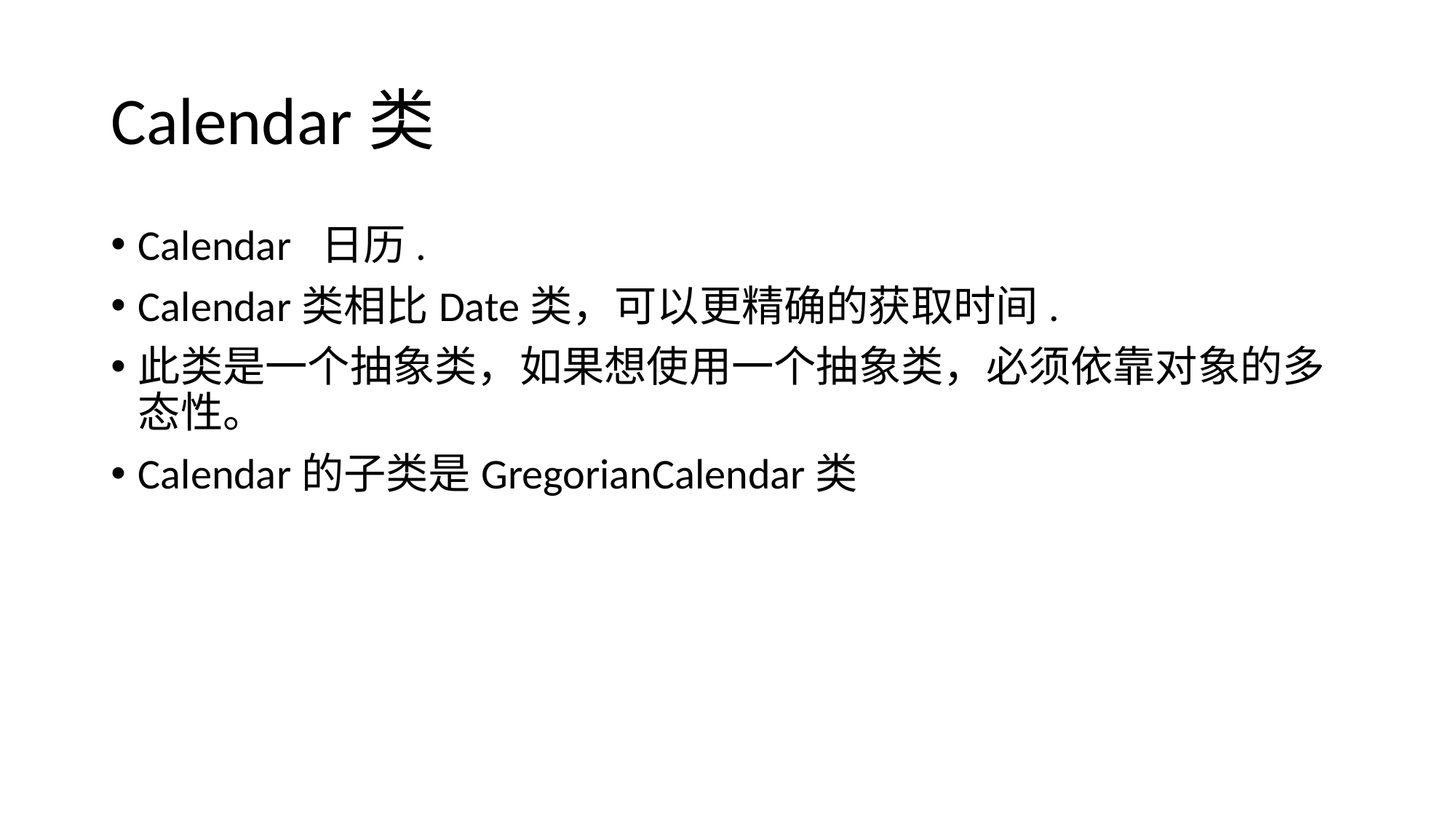

# Calendar类
Calendar  日历.
Calendar类相比Date类，可以更精确的获取时间.
此类是一个抽象类，如果想使用一个抽象类，必须依靠对象的多态性。
Calendar的子类是GregorianCalendar类